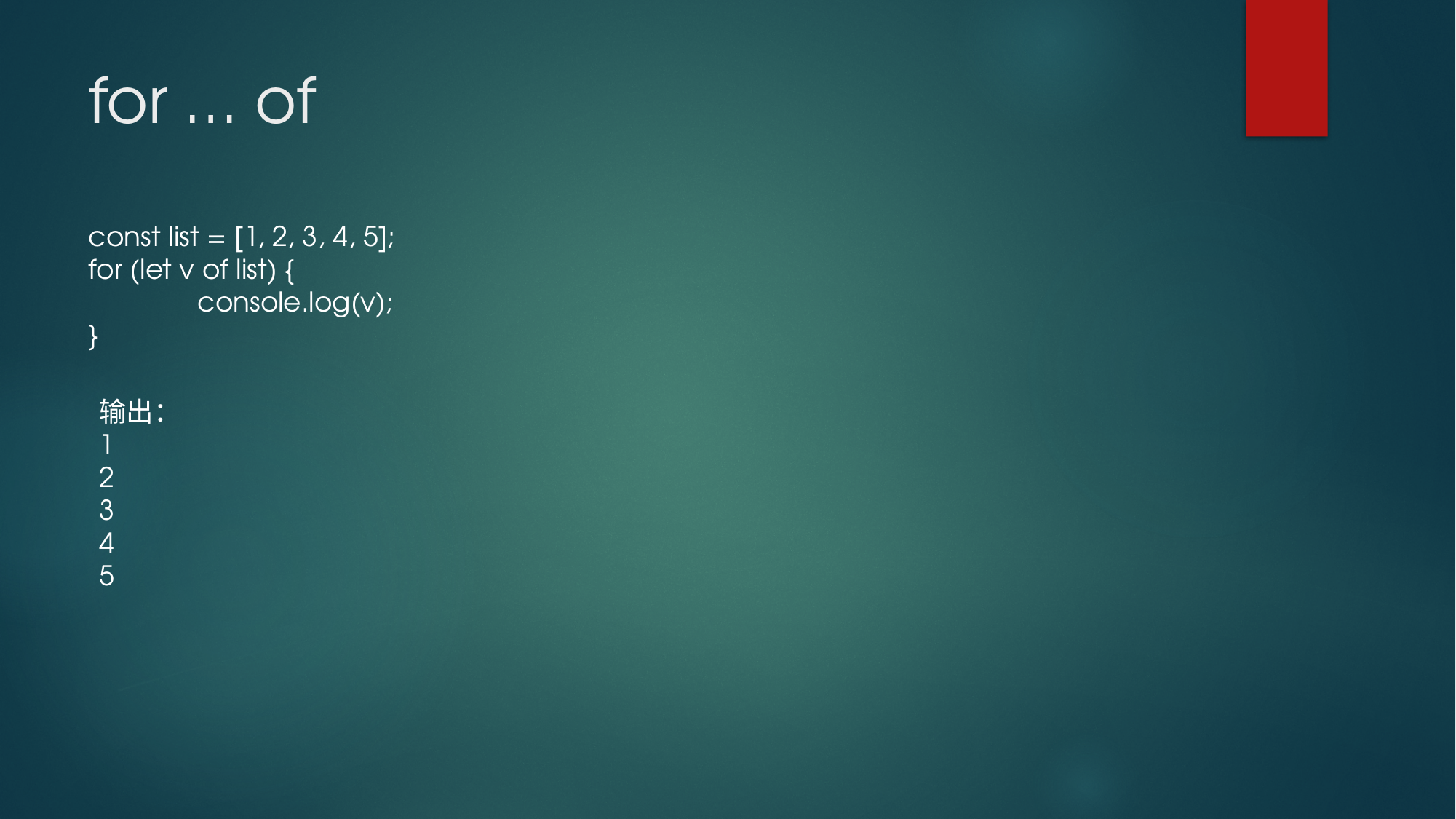

# for … of
const list = [1, 2, 3, 4, 5];
for (let v of list) {
	console.log(v);
}
输出：
1
2
3
4
5